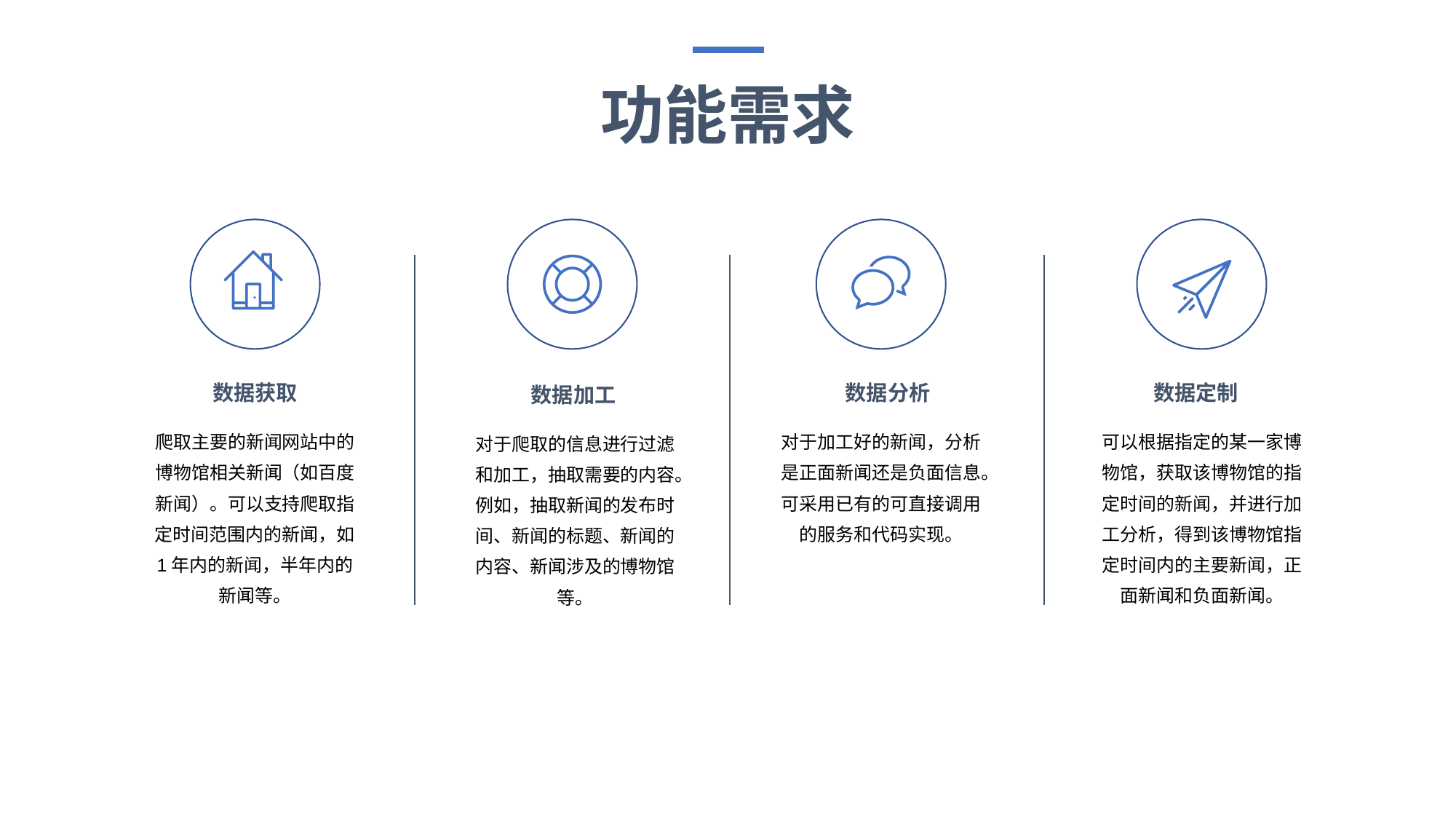

功能需求

数据获取
数据分析
数据定制
数据加工
爬取主要的新闻网站中的博物馆相关新闻（如百度新闻）。可以支持爬取指定时间范围内的新闻，如1年内的新闻，半年内的新闻等。
对于加工好的新闻，分析是正面新闻还是负面信息。可采用已有的可直接调用的服务和代码实现。
可以根据指定的某一家博物馆，获取该博物馆的指定时间的新闻，并进行加工分析，得到该博物馆指定时间内的主要新闻，正面新闻和负面新闻。
对于爬取的信息进行过滤和加工，抽取需要的内容。例如，抽取新闻的发布时间、新闻的标题、新闻的内容、新闻涉及的博物馆等。